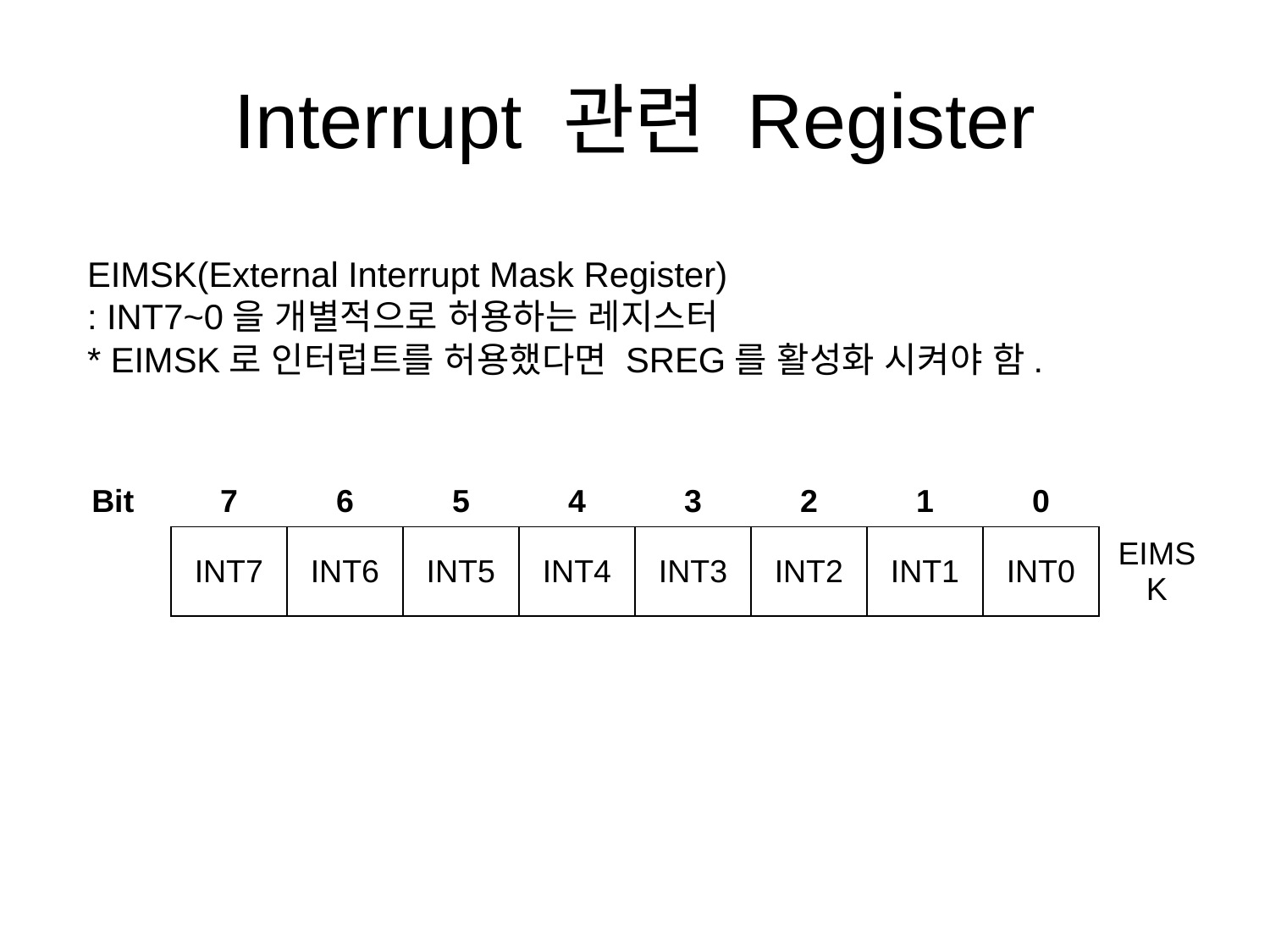

# Interrupt 관련 Register
EIMSK(External Interrupt Mask Register)
: INT7~0을 개별적으로 허용하는 레지스터
* EIMSK로 인터럽트를 허용했다면 SREG를 활성화 시켜야 함.
| Bit | 7 | 6 | 5 | 4 | 3 | 2 | 1 | 0 |  |
| --- | --- | --- | --- | --- | --- | --- | --- | --- | --- |
|  | INT7 | INT6 | INT5 | INT4 | INT3 | INT2 | INT1 | INT0 | EIMSK |